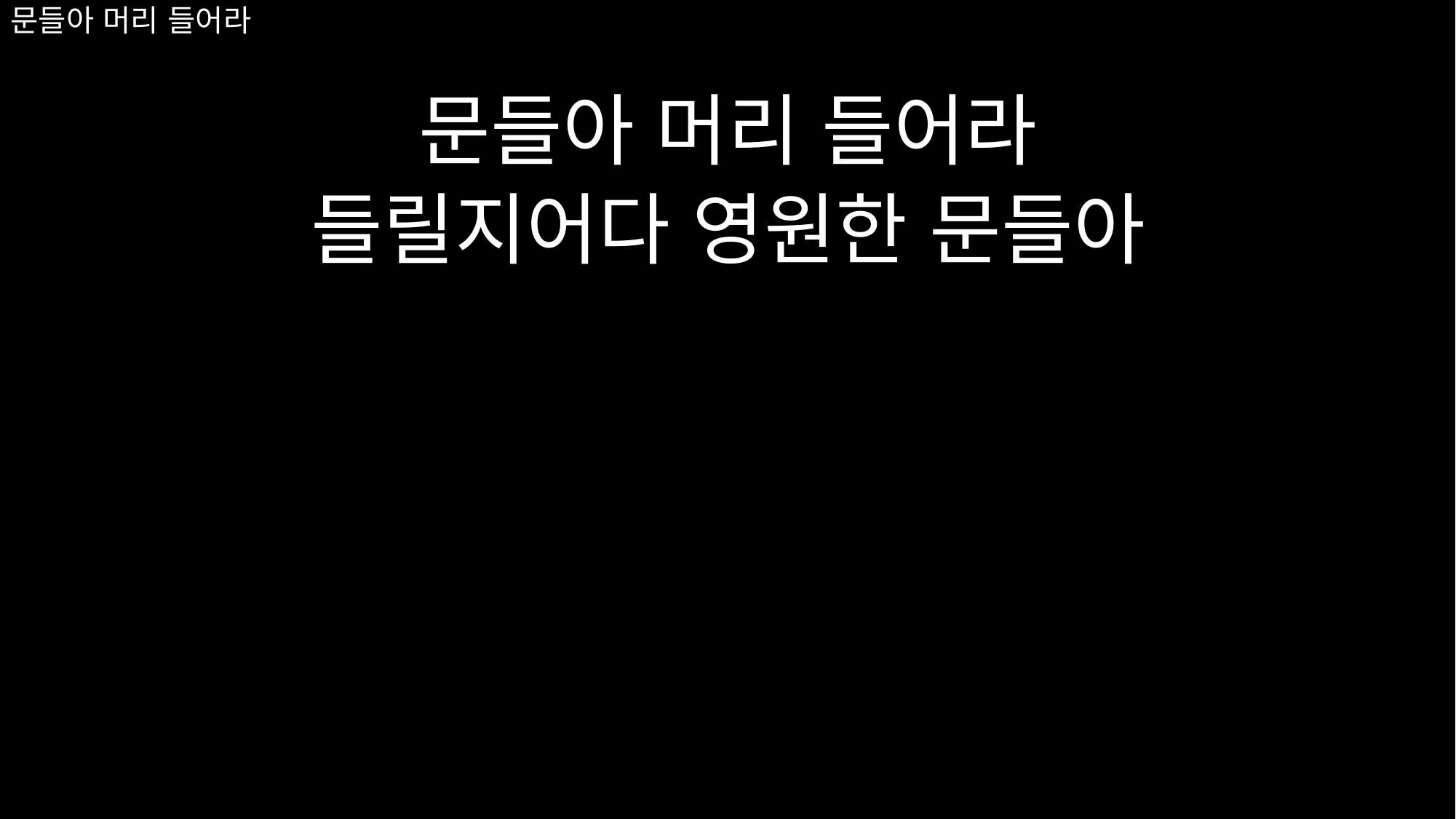

문들아 머리 들어라
들릴지어다 영원한 문들아

# 문들아 머리 들어라